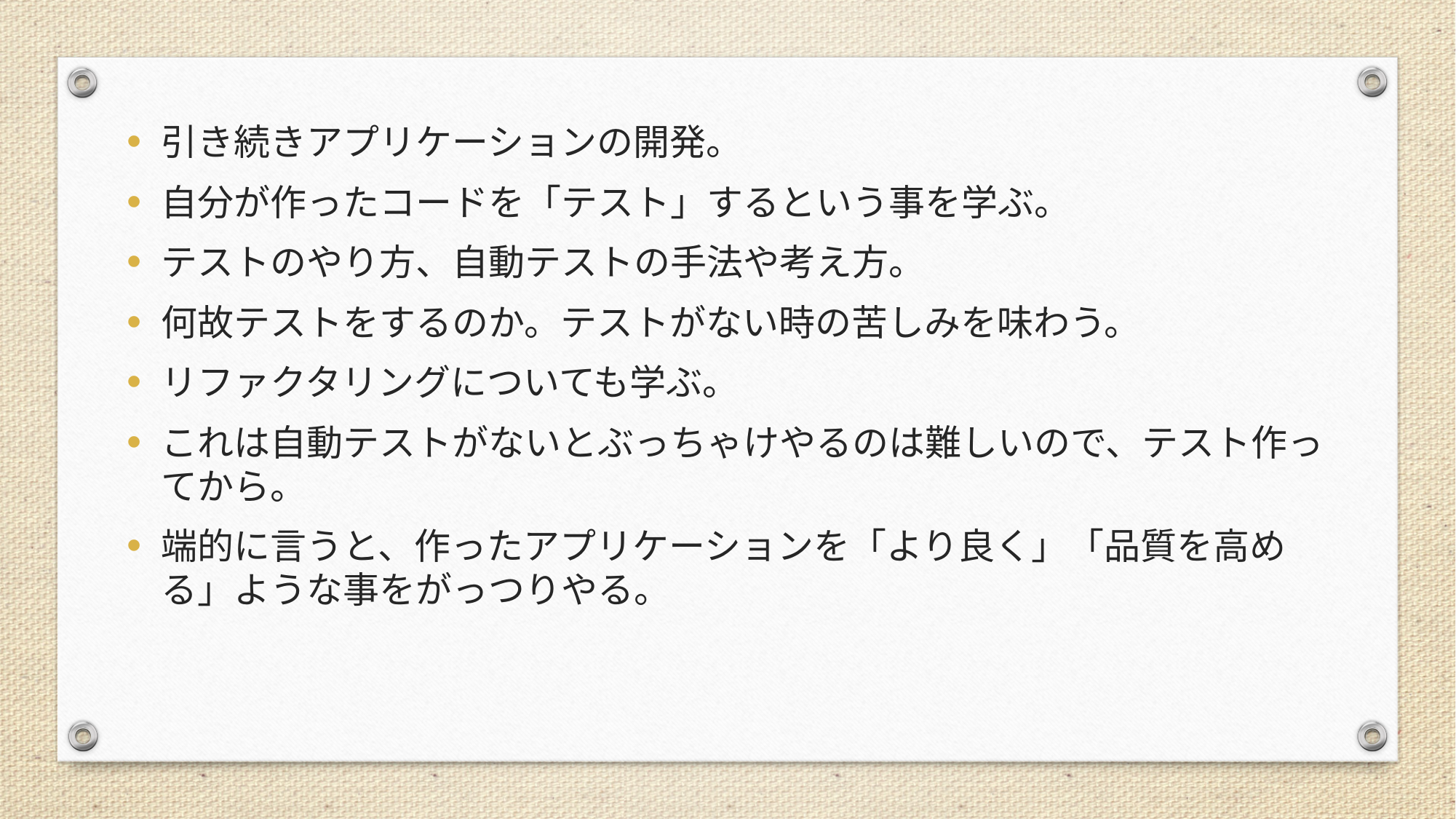

引き続きアプリケーションの開発。
自分が作ったコードを「テスト」するという事を学ぶ。
テストのやり方、自動テストの手法や考え方。
何故テストをするのか。テストがない時の苦しみを味わう。
リファクタリングについても学ぶ。
これは自動テストがないとぶっちゃけやるのは難しいので、テスト作ってから。
端的に言うと、作ったアプリケーションを「より良く」「品質を高める」ような事をがっつりやる。